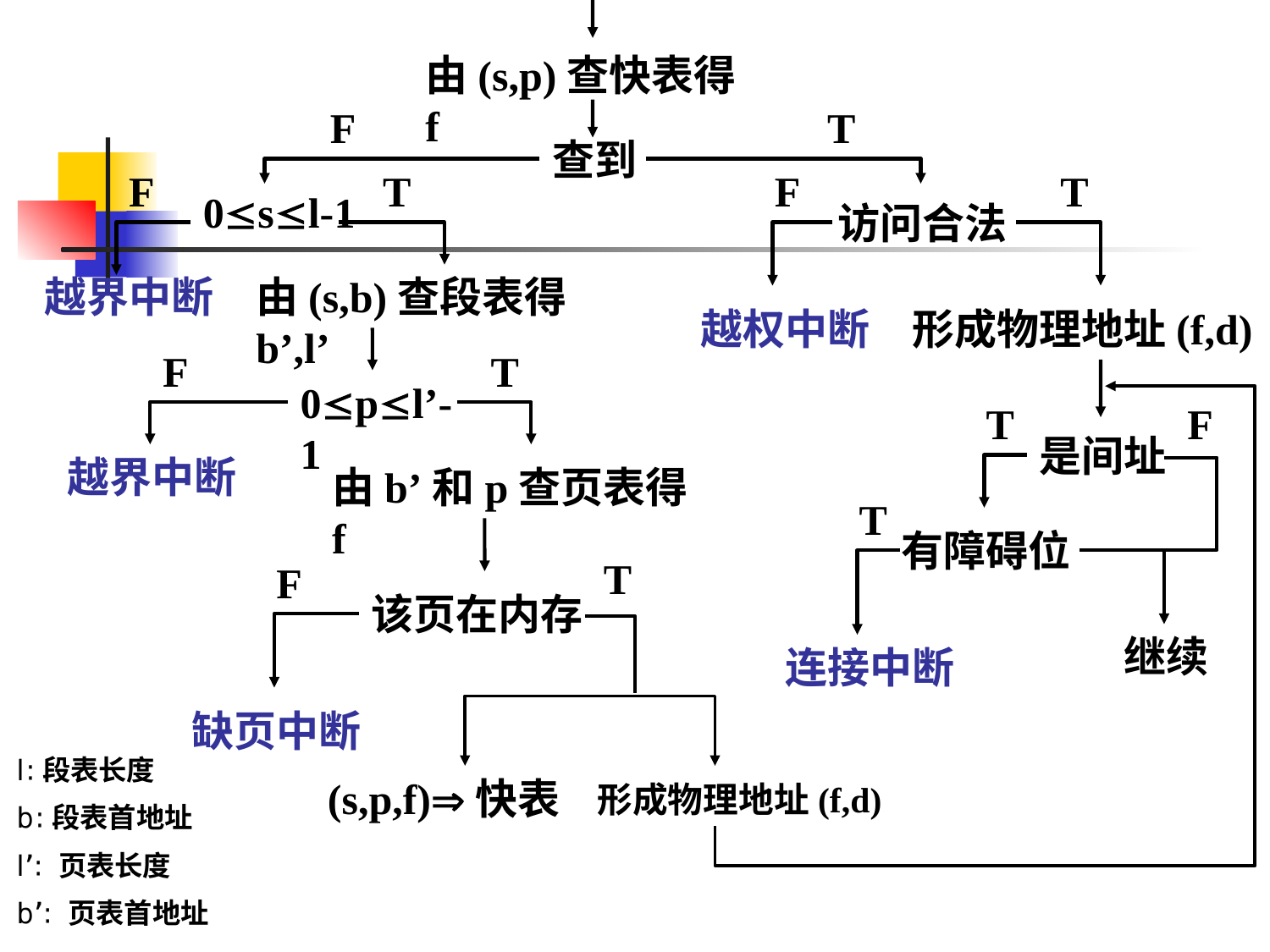

由(s,p)查快表得f
F
T

查到
F

T

F
T
0≤s≤l-1
访问合法

越界中断
由(s,b)查段表得b’,l’
越权中断
形成物理地址(f,d)

F
T

0≤p≤l’-1

T
F

是间址
越界中断
由b’和p查页表得f

T

有障碍位
T
F

该页在内存

继续
连接中断

缺页中断
l:段表长度
b:段表首地址
l’: 页表长度
b’: 页表首地址
(s,p,f)⇒快表
形成物理地址(f,d)